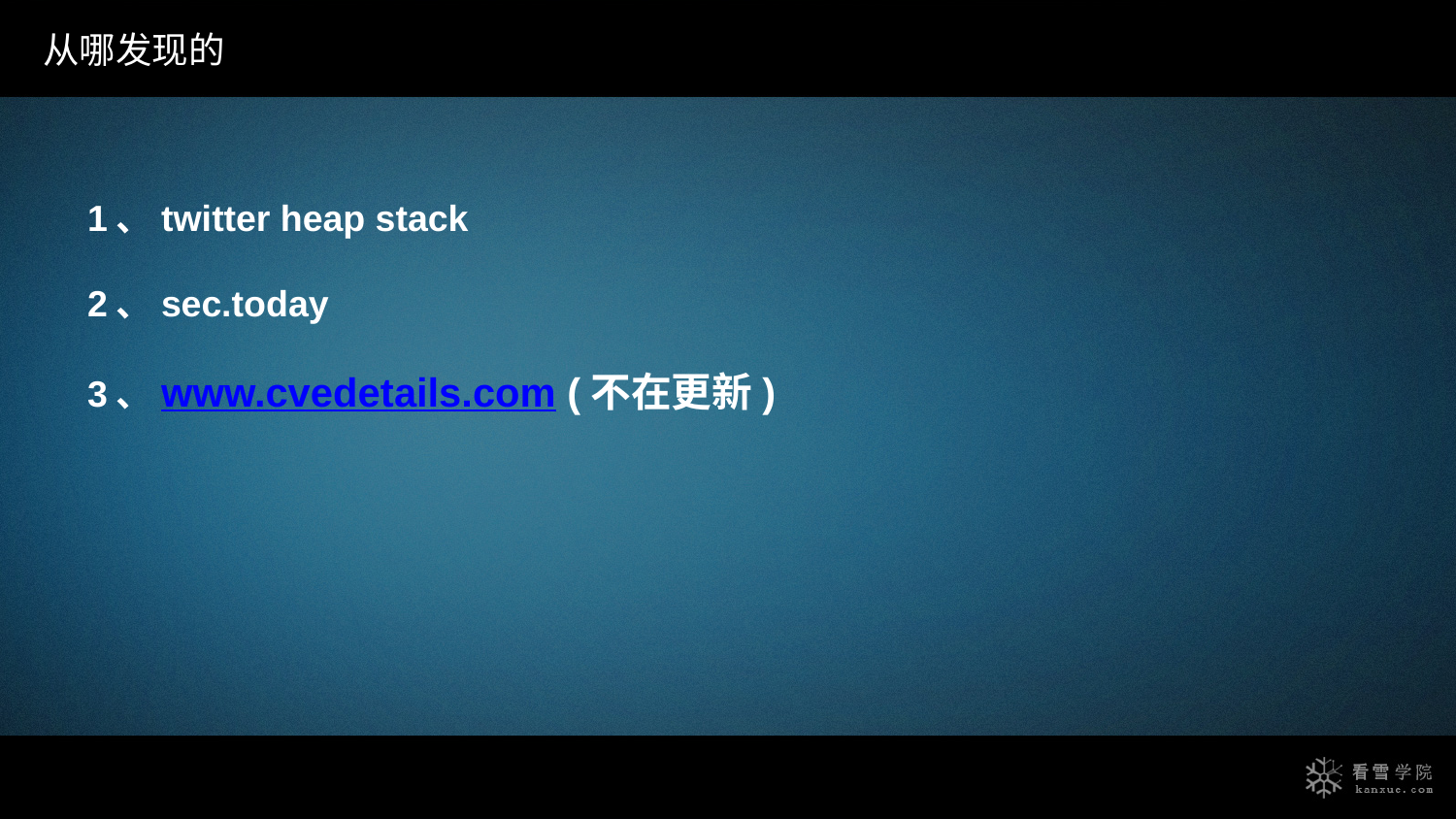

从哪发现的
1、twitter heap stack
2、sec.today
3、www.cvedetails.com (不在更新)